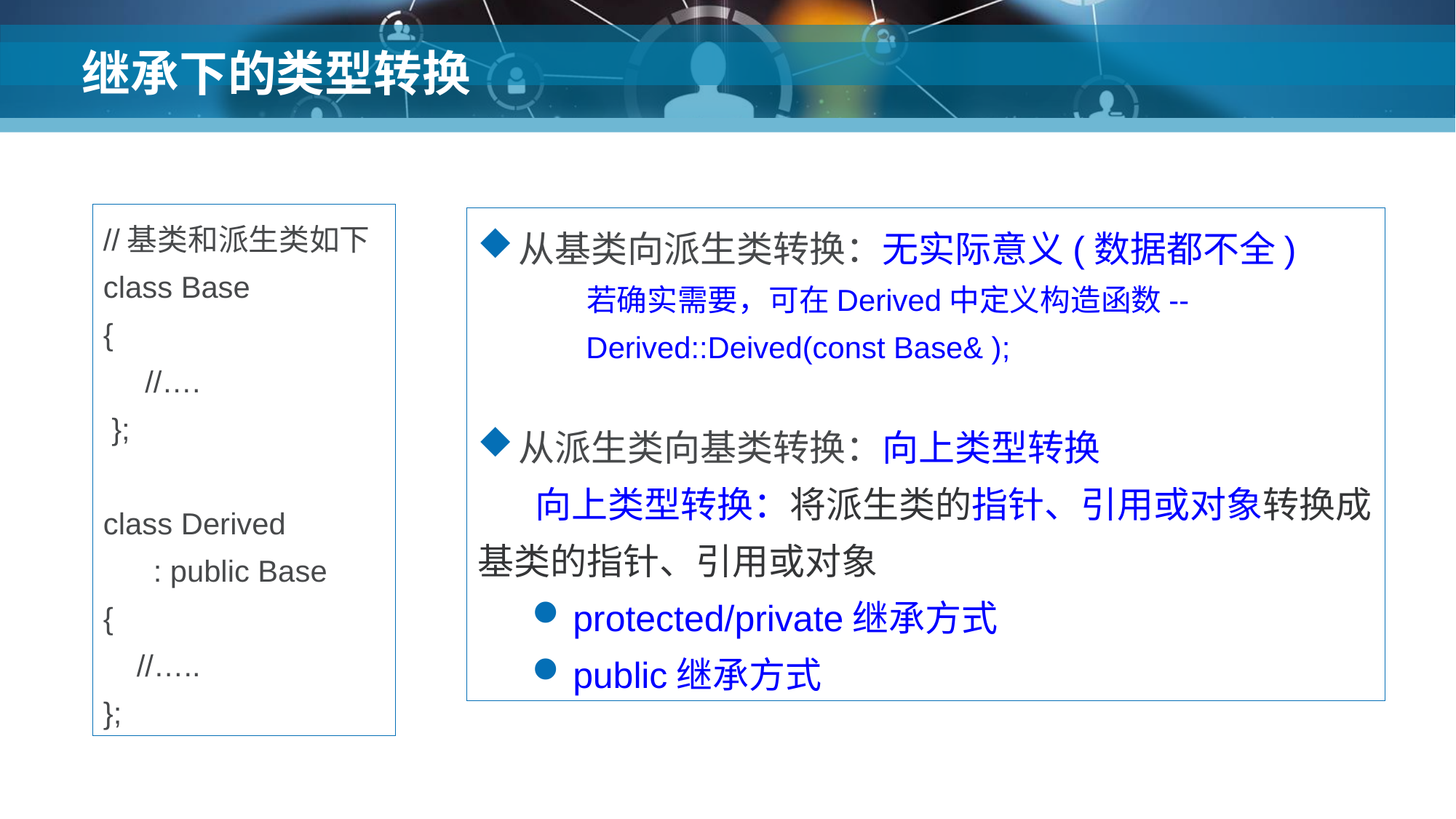

# 继承下的类型转换
//基类和派生类如下
class Base
{
     //….
 };
class Derived
      : public Base
{
    //…..
};
从基类向派生类转换：无实际意义(数据都不全)
	若确实需要，可在Derived中定义构造函数--
             Derived::Deived(const Base& );
从派生类向基类转换：向上类型转换
      向上类型转换：将派生类的指针、引用或对象转换成基类的指针、引用或对象
protected/private继承方式
public继承方式